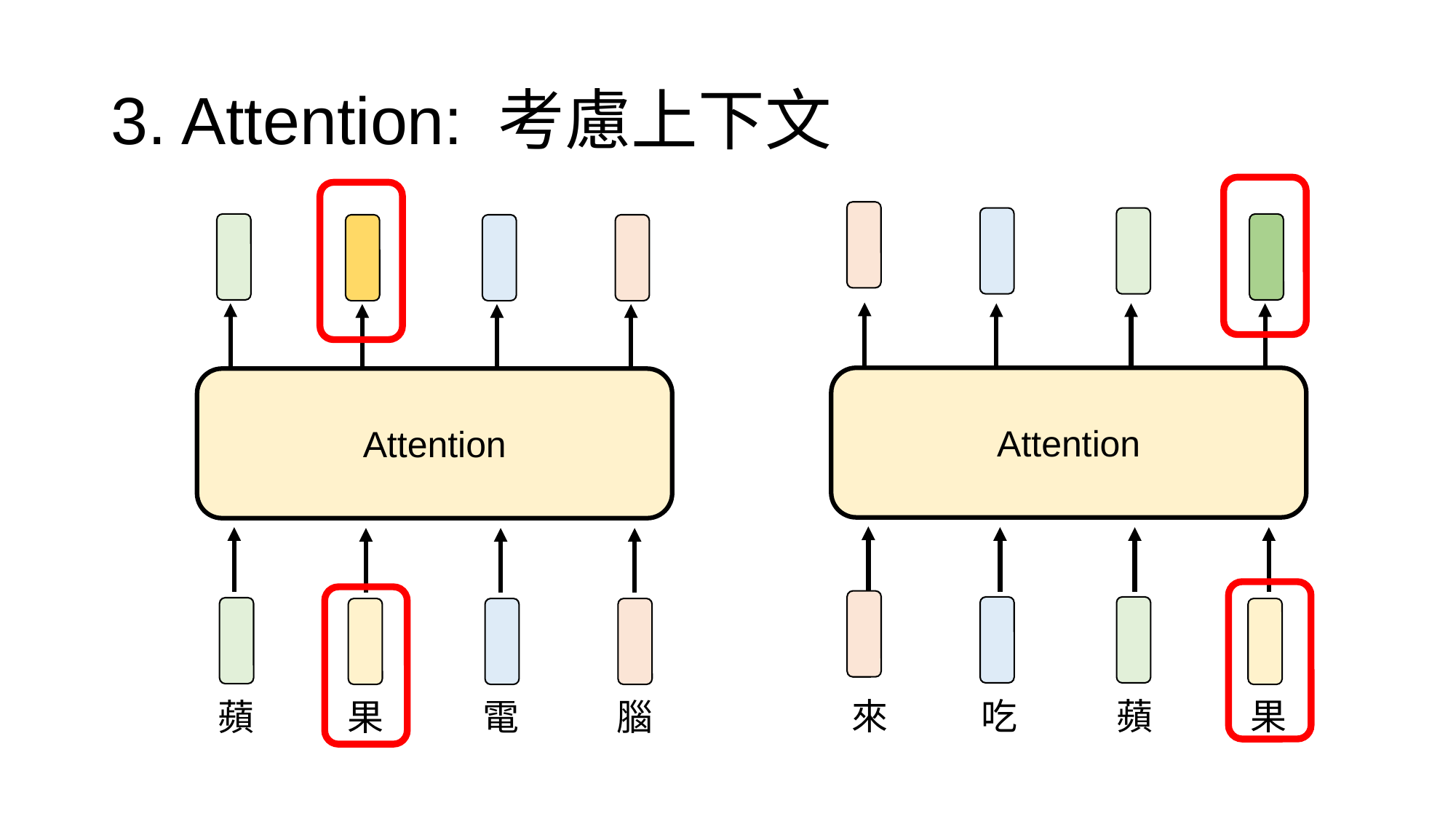

# 3. Attention: 考慮上下文

Attention
Attention

來
吃
蘋
果
蘋
果
電
腦